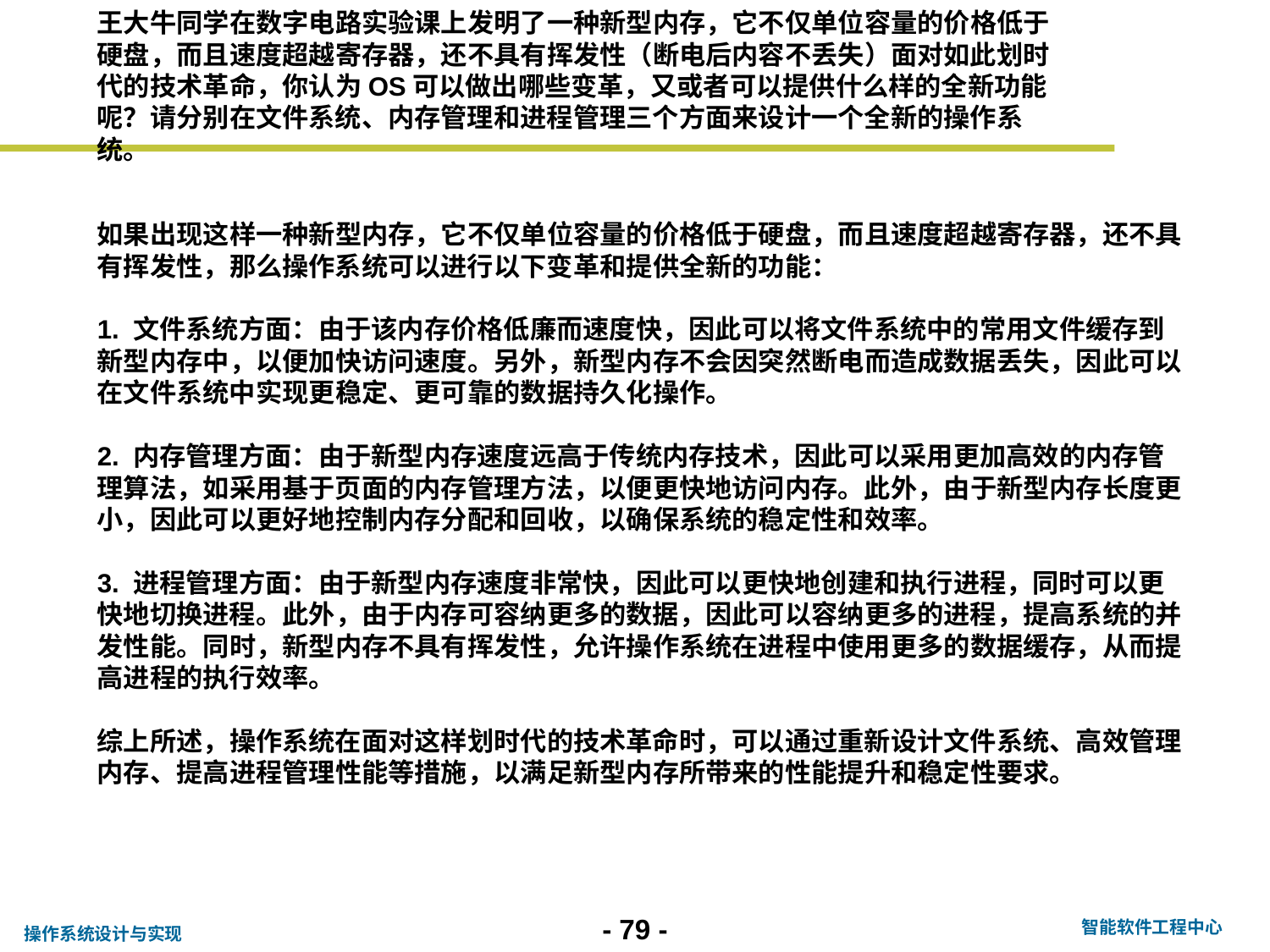

王大牛同学在数字电路实验课上发明了一种新型内存，它不仅单位容量的价格低于硬盘，而且速度超越寄存器，还不具有挥发性（断电后内容不丢失）面对如此划时代的技术革命，你认为OS可以做出哪些变革，又或者可以提供什么样的全新功能呢？请分别在文件系统、内存管理和进程管理三个方面来设计一个全新的操作系统。
如果出现这样一种新型内存，它不仅单位容量的价格低于硬盘，而且速度超越寄存器，还不具有挥发性，那么操作系统可以进行以下变革和提供全新的功能：

1. 文件系统方面：由于该内存价格低廉而速度快，因此可以将文件系统中的常用文件缓存到新型内存中，以便加快访问速度。另外，新型内存不会因突然断电而造成数据丢失，因此可以在文件系统中实现更稳定、更可靠的数据持久化操作。

2. 内存管理方面：由于新型内存速度远高于传统内存技术，因此可以采用更加高效的内存管理算法，如采用基于页面的内存管理方法，以便更快地访问内存。此外，由于新型内存长度更小，因此可以更好地控制内存分配和回收，以确保系统的稳定性和效率。

3. 进程管理方面：由于新型内存速度非常快，因此可以更快地创建和执行进程，同时可以更快地切换进程。此外，由于内存可容纳更多的数据，因此可以容纳更多的进程，提高系统的并发性能。同时，新型内存不具有挥发性，允许操作系统在进程中使用更多的数据缓存，从而提高进程的执行效率。

综上所述，操作系统在面对这样划时代的技术革命时，可以通过重新设计文件系统、高效管理内存、提高进程管理性能等措施，以满足新型内存所带来的性能提升和稳定性要求。